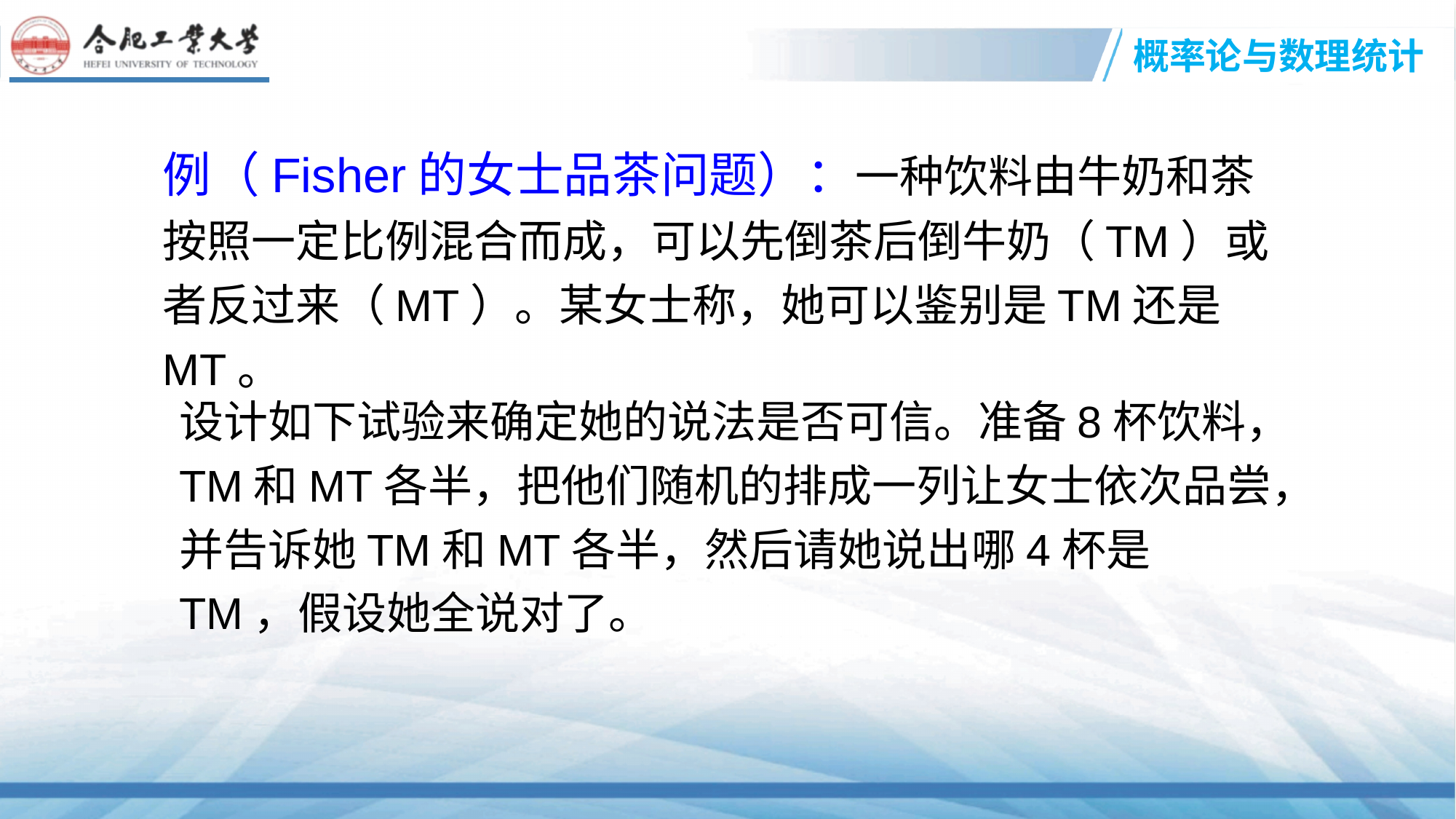

例（Fisher的女士品茶问题）：一种饮料由牛奶和茶按照一定比例混合而成，可以先倒茶后倒牛奶（TM）或者反过来（MT）。某女士称，她可以鉴别是TM还是MT。
设计如下试验来确定她的说法是否可信。准备8杯饮料，TM和MT各半，把他们随机的排成一列让女士依次品尝，并告诉她TM和MT各半，然后请她说出哪4杯是TM，假设她全说对了。